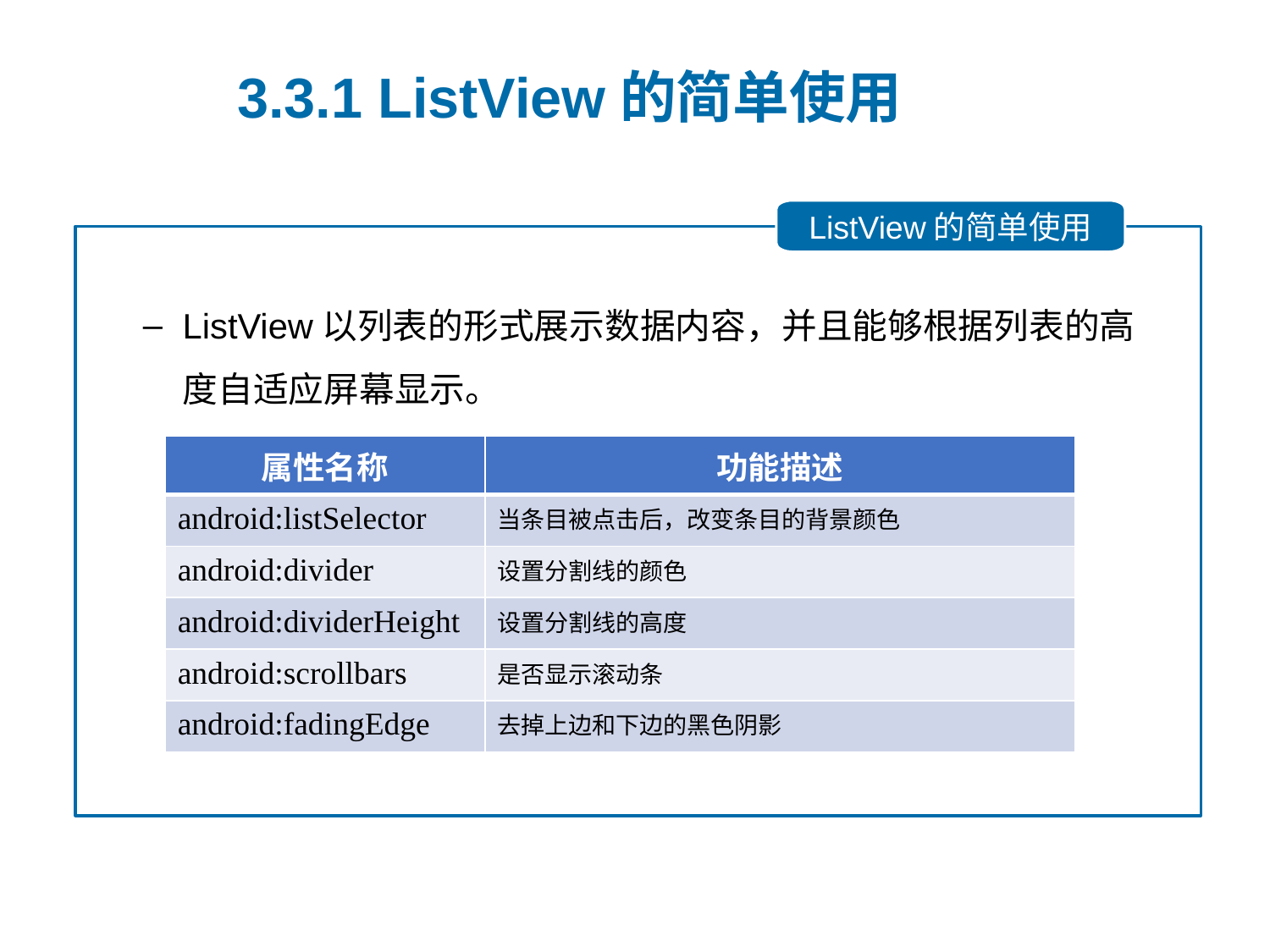

3.3.1 ListView的简单使用

ListView的简单使用

ListView以列表的形式展示数据内容，并且能够根据列表的高度自适应屏幕显示。

| 属性名称 | 功能描述 |
| --- | --- |
| android:listSelector | 当条目被点击后，改变条目的背景颜色 |
| android:divider | 设置分割线的颜色 |
| android:dividerHeight | 设置分割线的高度 |
| android:scrollbars | 是否显示滚动条 |
| android:fadingEdge | 去掉上边和下边的黑色阴影 |